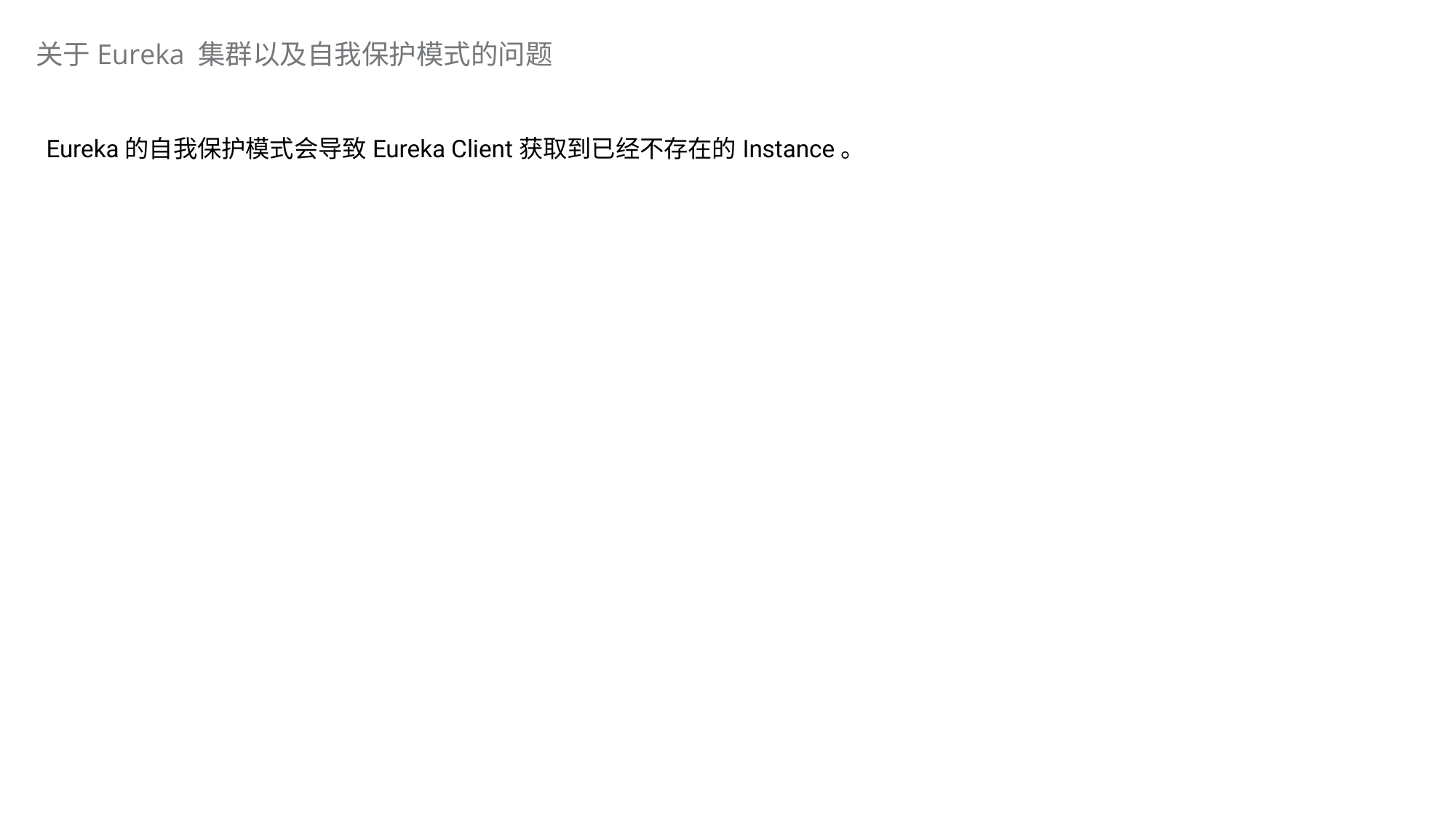

关于Eureka 集群以及自我保护模式的问题
Eureka的自我保护模式会导致Eureka Client获取到已经不存在的Instance。